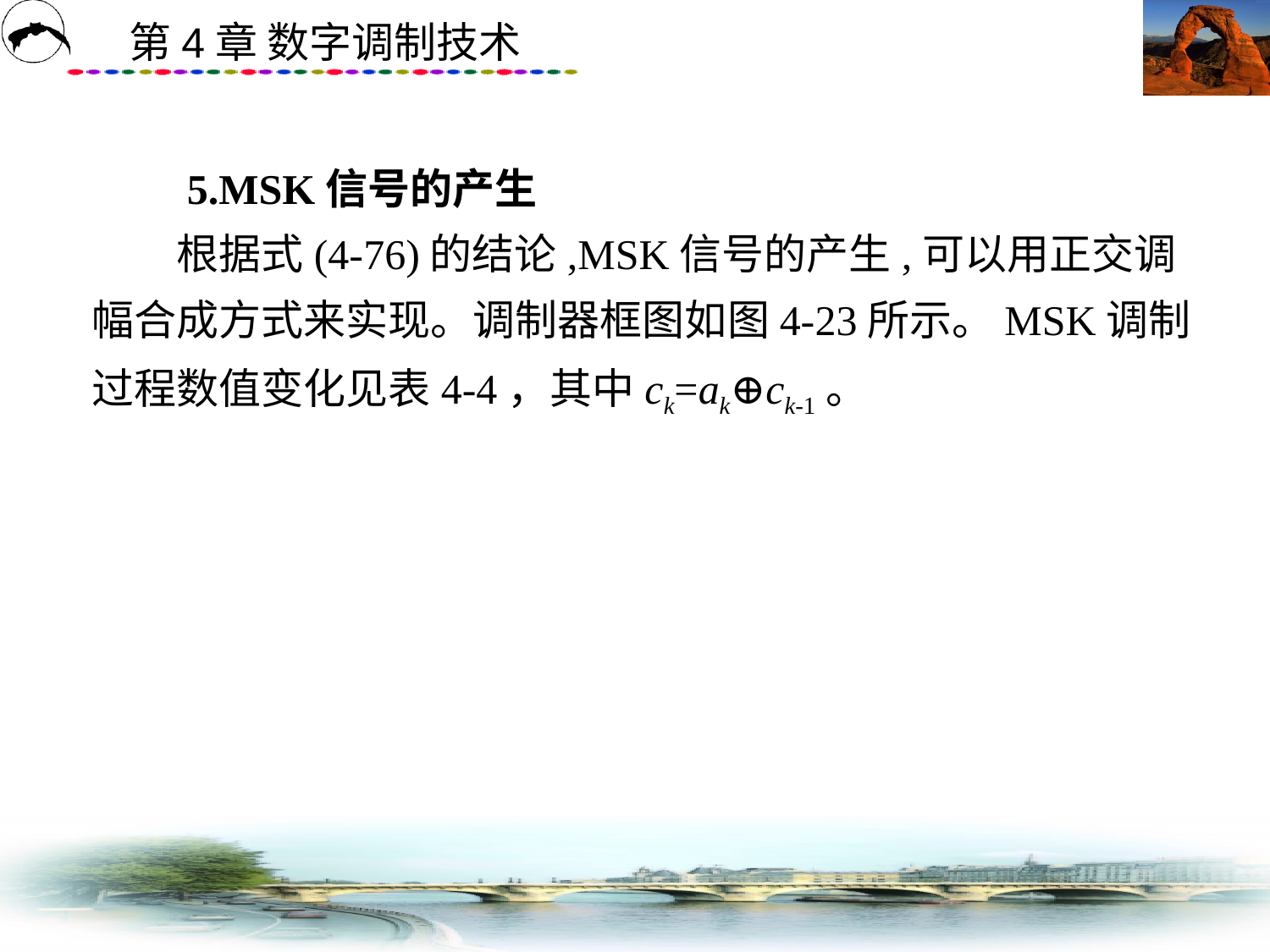

# 5.MSK信号的产生 　　根据式(4-76)的结论,MSK信号的产生,可以用正交调幅合成方式来实现。调制器框图如图4-23所示。MSK调制过程数值变化见表4-4，其中ck=ak⊕ck-1。